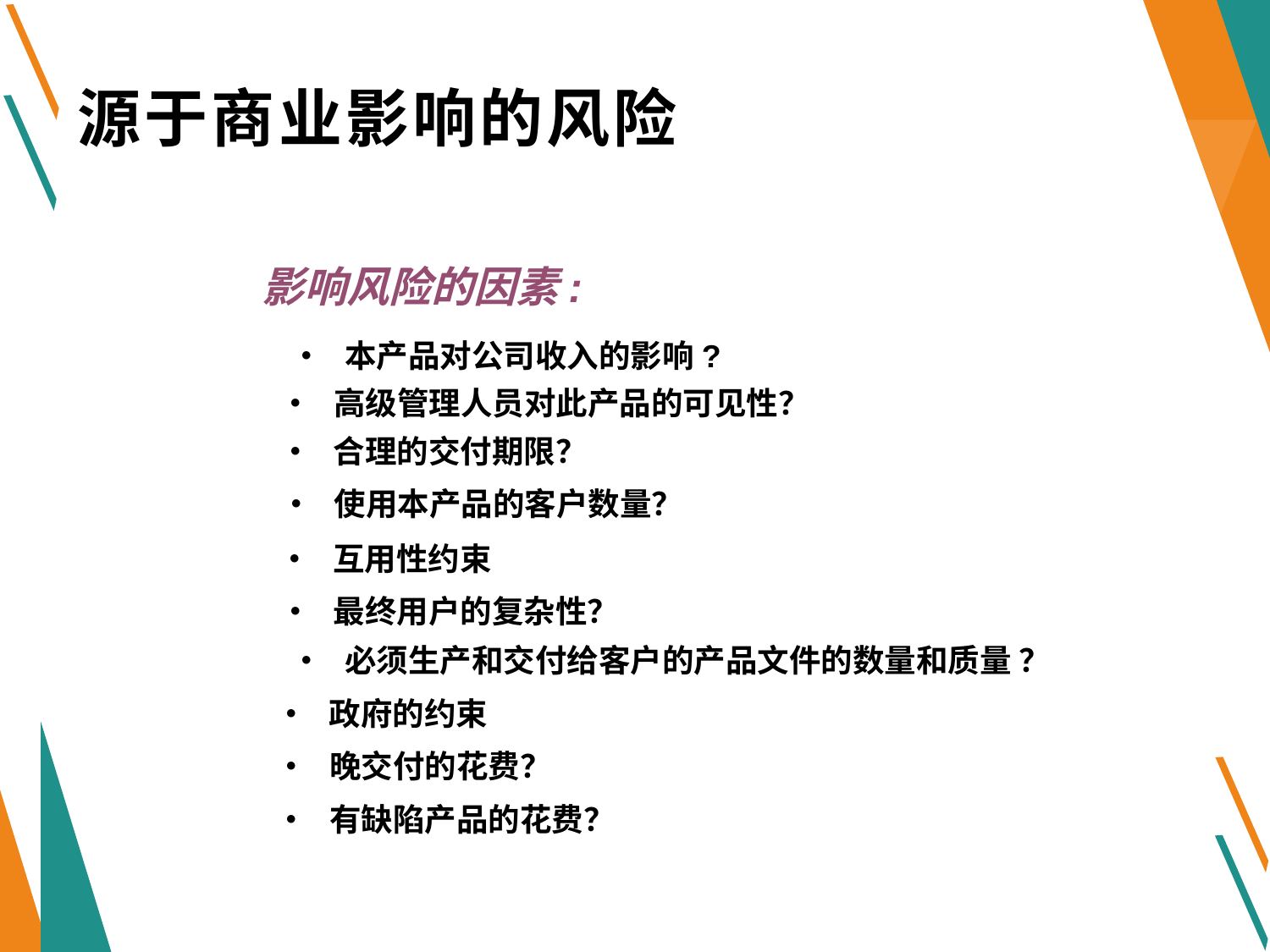

# 源于商业影响的风险
影响风险的因素:
•  本产品对公司收入的影响?

•  高级管理人员对此产品的可见性？

•  合理的交付期限？

•  使用本产品的客户数量？
•  互用性约束
•  最终用户的复杂性？

•  必须生产和交付给客户的产品文件的数量和质量 ？

•  政府的约束
•  晚交付的花费？

•  有缺陷产品的花费？
16